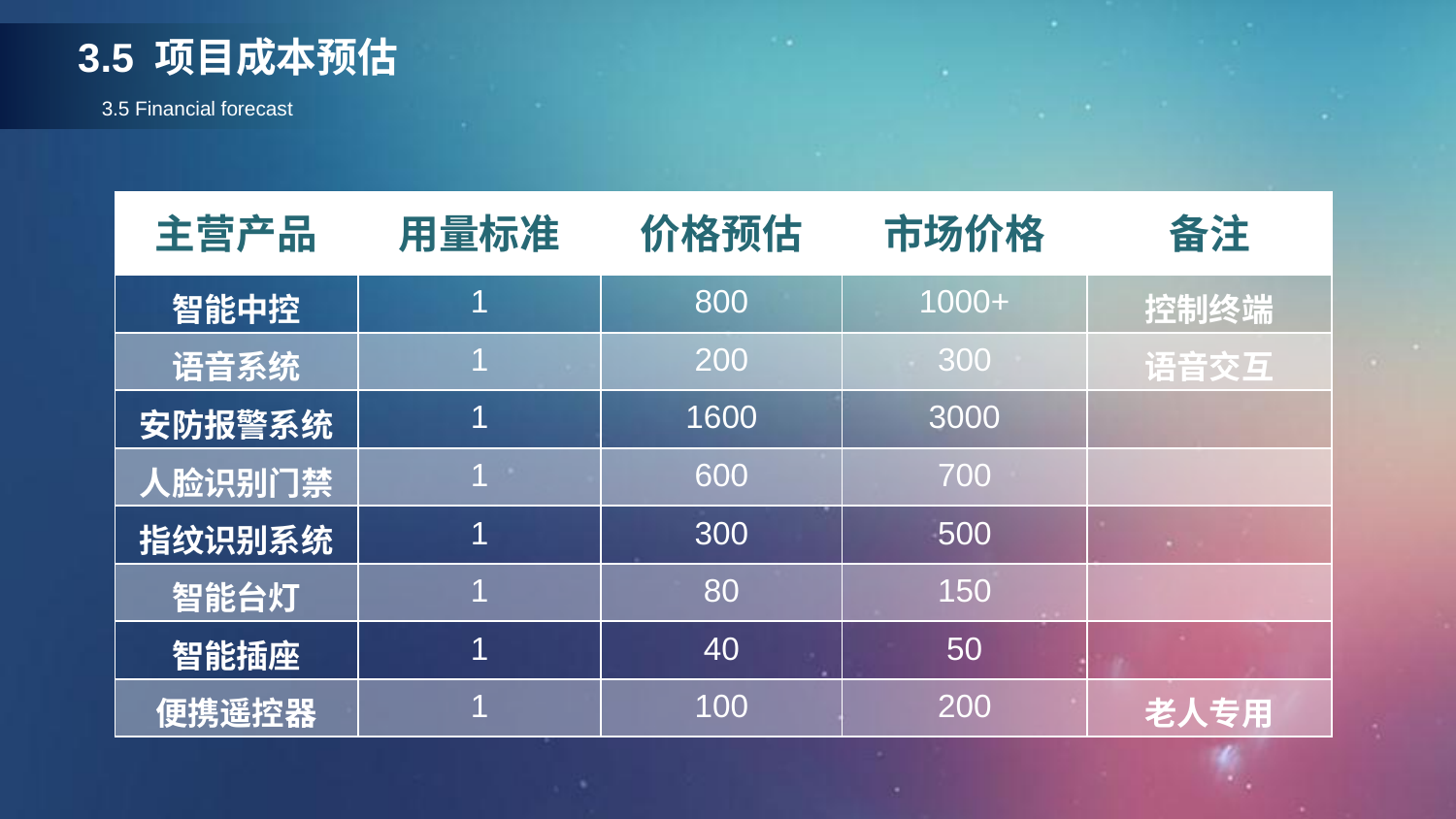

3.5 项目成本预估
3.5 Financial forecast
| 主营产品 | 用量标准 | 价格预估 | 市场价格 | 备注 |
| --- | --- | --- | --- | --- |
| 智能中控 | 1 | 800 | 1000+ | 控制终端 |
| 语音系统 | 1 | 200 | 300 | 语音交互 |
| 安防报警系统 | 1 | 1600 | 3000 |  |
| 人脸识别门禁 | 1 | 600 | 700 |  |
| 指纹识别系统 | 1 | 300 | 500 |  |
| 智能台灯 | 1 | 80 | 150 |  |
| 智能插座 | 1 | 40 | 50 |  |
| 便携遥控器 | 1 | 100 | 200 | 老人专用 |